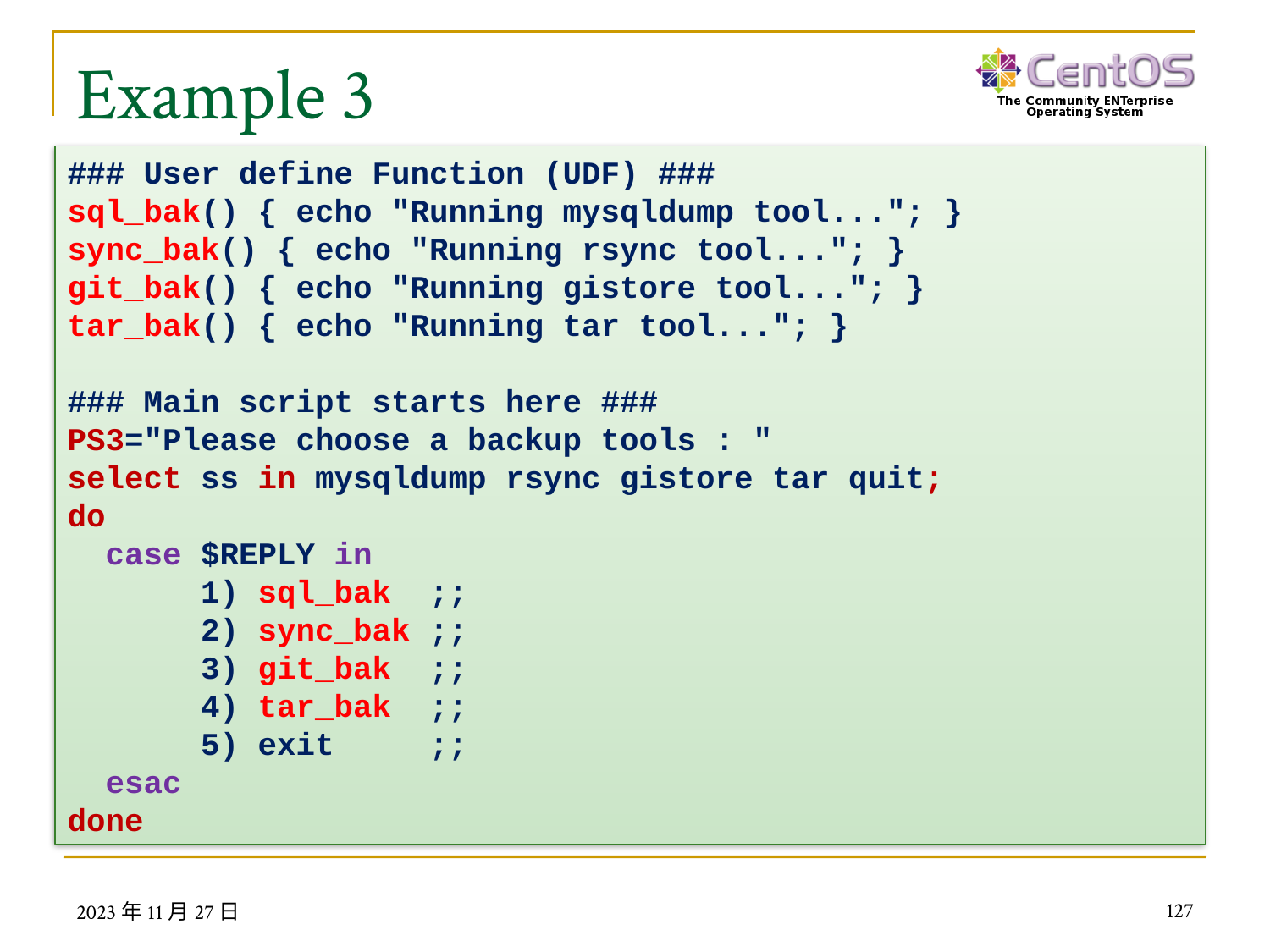

# Example 3
### User define Function (UDF) ###
sql_bak() { echo "Running mysqldump tool..."; }
sync_bak() { echo "Running rsync tool..."; }
git_bak() { echo "Running gistore tool..."; }
tar_bak() { echo "Running tar tool..."; }

### Main script starts here ###
PS3="Please choose a backup tools : "
select ss in mysqldump rsync gistore tar quit;
do
  case $REPLY in
       1) sql_bak  ;;
       2) sync_bak ;;
       3) git_bak  ;;
       4) tar_bak  ;;
       5) exit     ;;
  esac
done
2023年11月27日
127